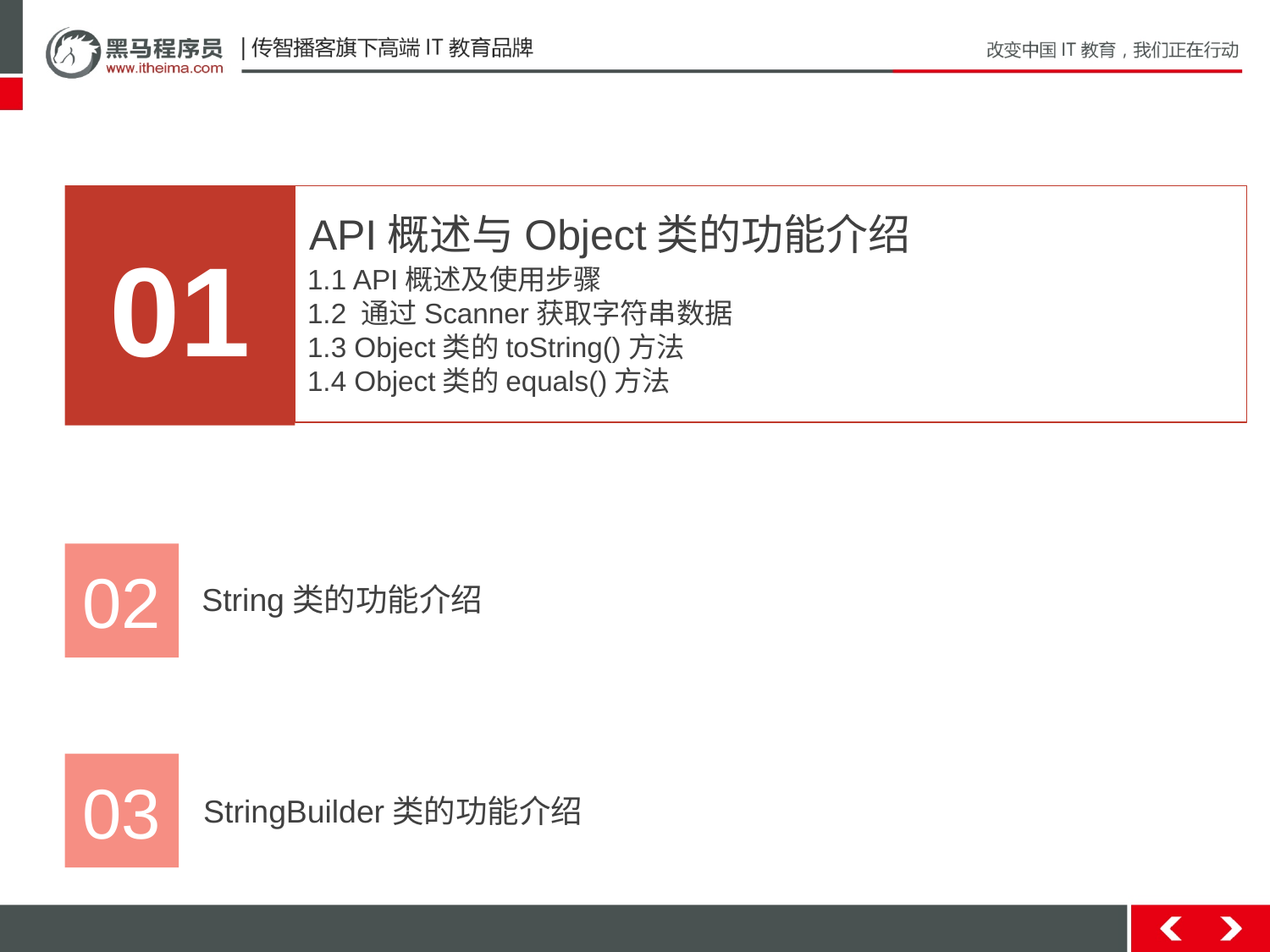

01
API概述与Object类的功能介绍
1.1 API概述及使用步骤
1.2 通过Scanner获取字符串数据
1.3 Object类的toString()方法
1.4 Object类的equals()方法
02
 String类的功能介绍

03
  StringBuilder类的功能介绍